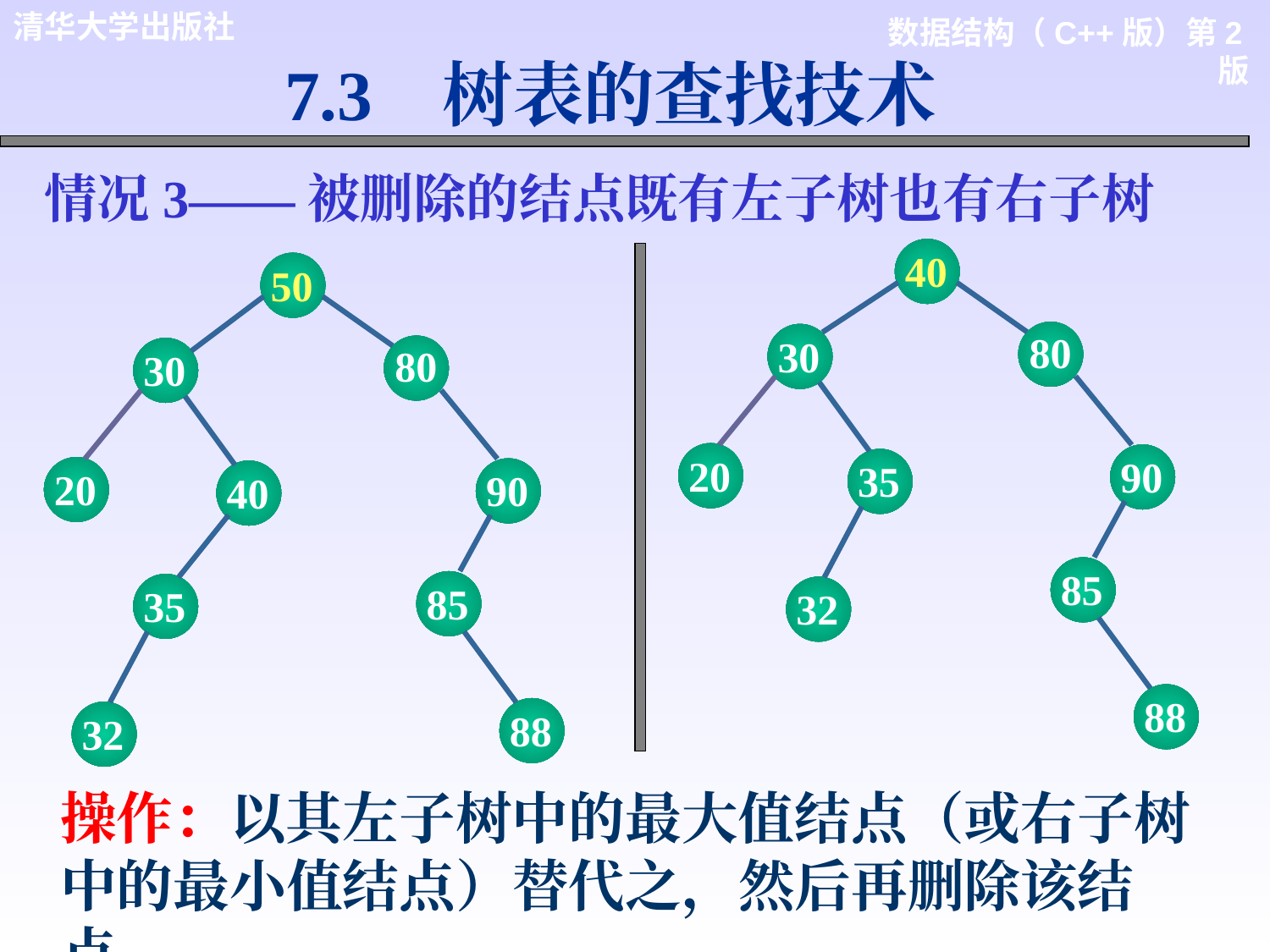

7.3   树表的查找技术
情况3——被删除的结点既有左子树也有右子树

40

50

80
30

80
30

20
90
35

20
90
40

85

85
35
32

88

88
32
操作：以其左子树中的最大值结点（或右子树中的最小值结点）替代之，然后再删除该结点。